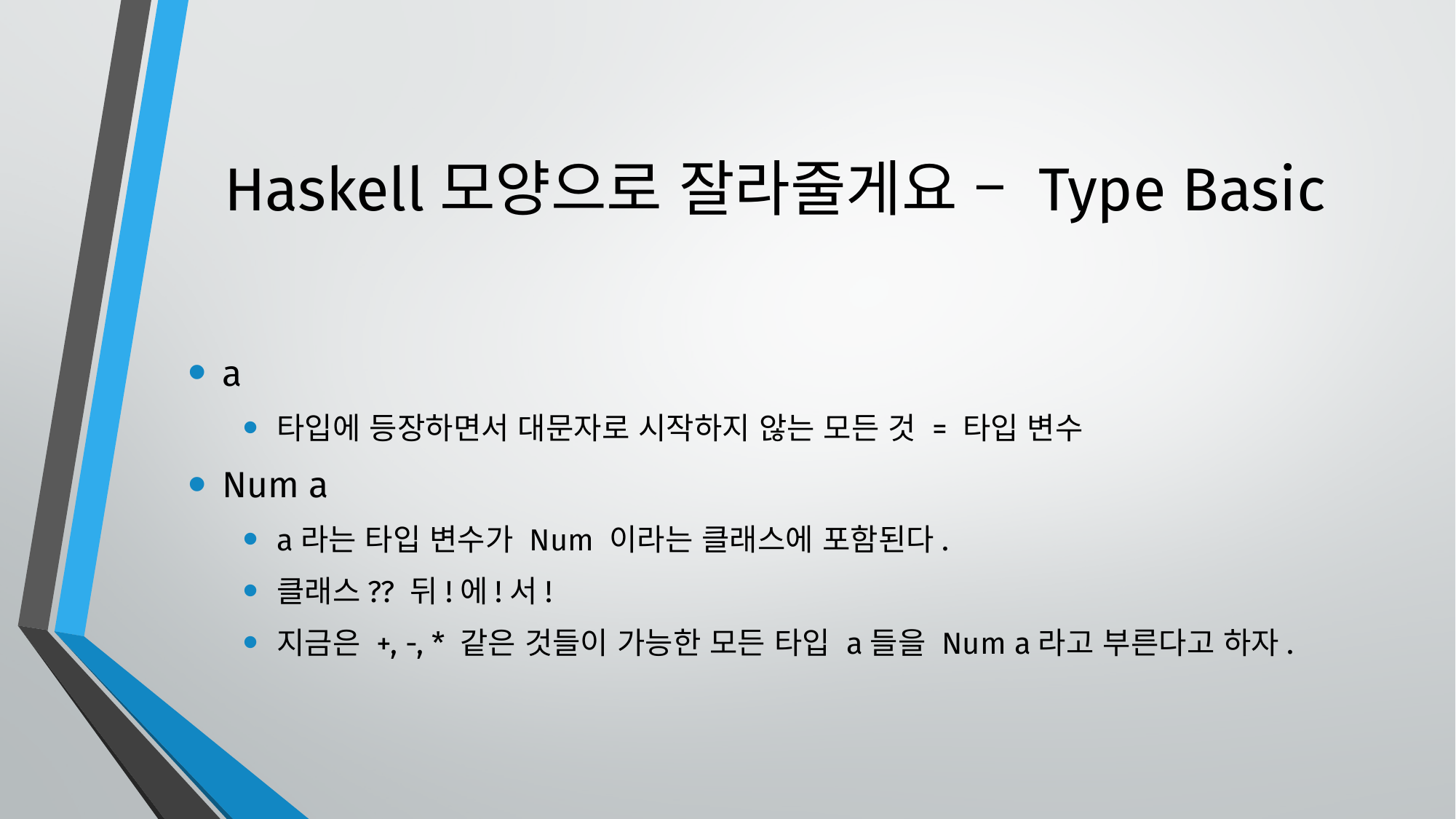

# Haskell모양으로 잘라줄게요 – Type Basic
a
타입에 등장하면서 대문자로 시작하지 않는 모든 것 = 타입 변수
Num a
a라는 타입 변수가 Num 이라는 클래스에 포함된다.
클래스?? 뒤!에!서!
지금은 +, -, * 같은 것들이 가능한 모든 타입 a들을 Num a라고 부른다고 하자.